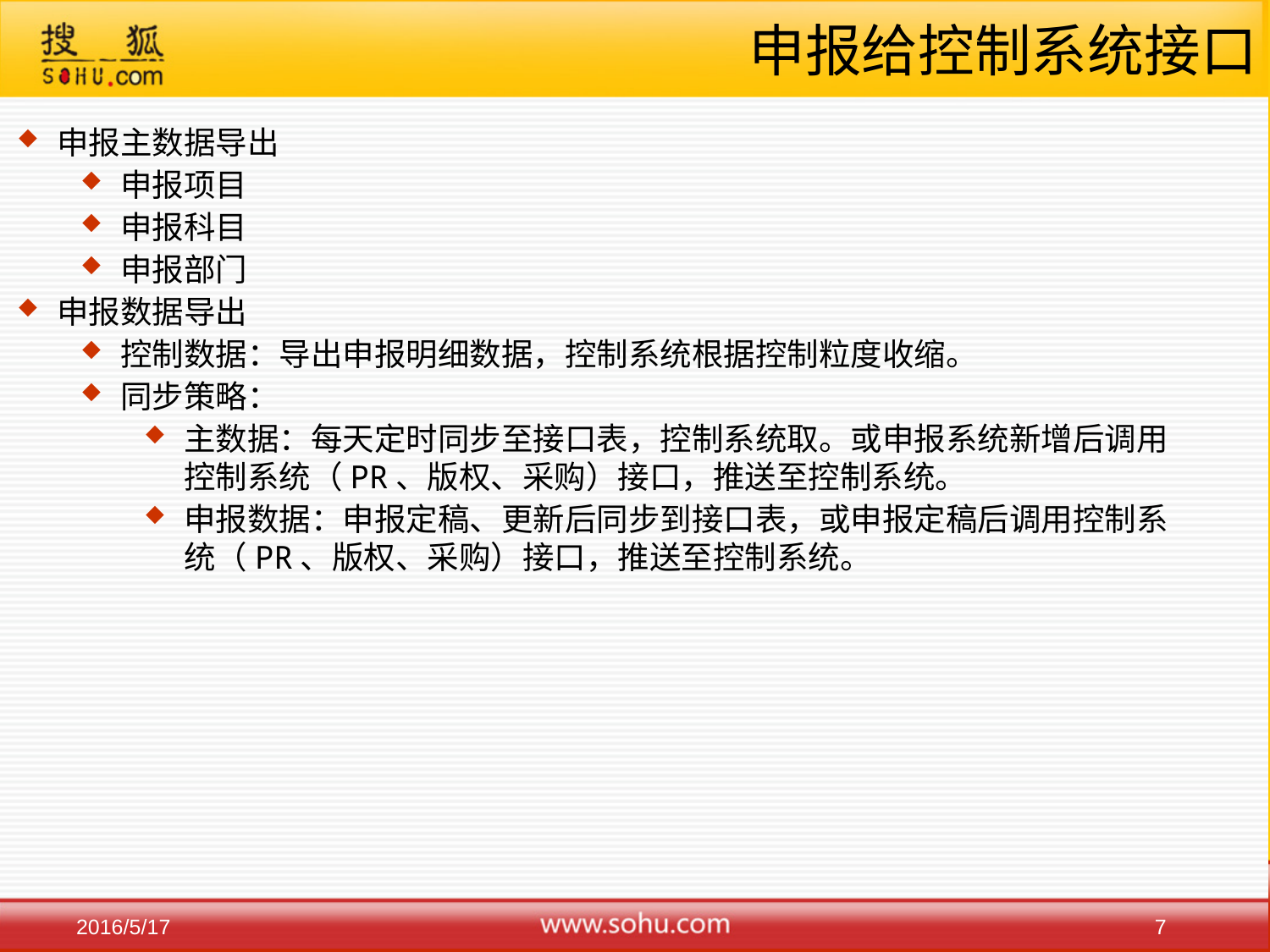

# 申报给控制系统接口
申报主数据导出
申报项目
申报科目
申报部门
申报数据导出
控制数据：导出申报明细数据，控制系统根据控制粒度收缩。
同步策略：
主数据：每天定时同步至接口表，控制系统取。或申报系统新增后调用控制系统（PR、版权、采购）接口，推送至控制系统。
申报数据：申报定稿、更新后同步到接口表，或申报定稿后调用控制系统（PR、版权、采购）接口，推送至控制系统。
7